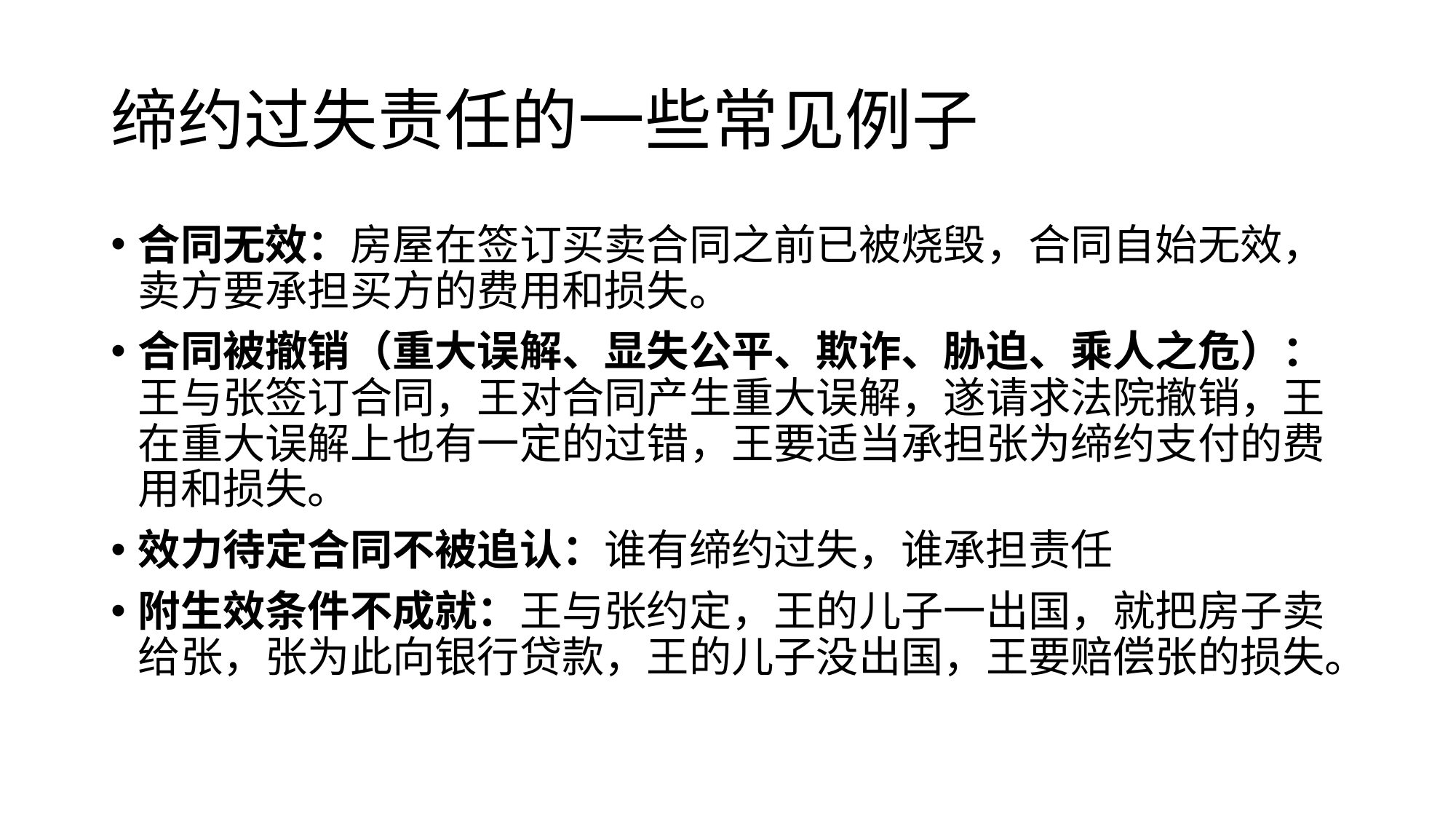

# 缔约过失责任的一些常见例子
合同无效：房屋在签订买卖合同之前已被烧毁，合同自始无效，卖方要承担买方的费用和损失。
合同被撤销（重大误解、显失公平、欺诈、胁迫、乘人之危）：王与张签订合同，王对合同产生重大误解，遂请求法院撤销，王在重大误解上也有一定的过错，王要适当承担张为缔约支付的费用和损失。
效力待定合同不被追认：谁有缔约过失，谁承担责任
附生效条件不成就：王与张约定，王的儿子一出国，就把房子卖给张，张为此向银行贷款，王的儿子没出国，王要赔偿张的损失。